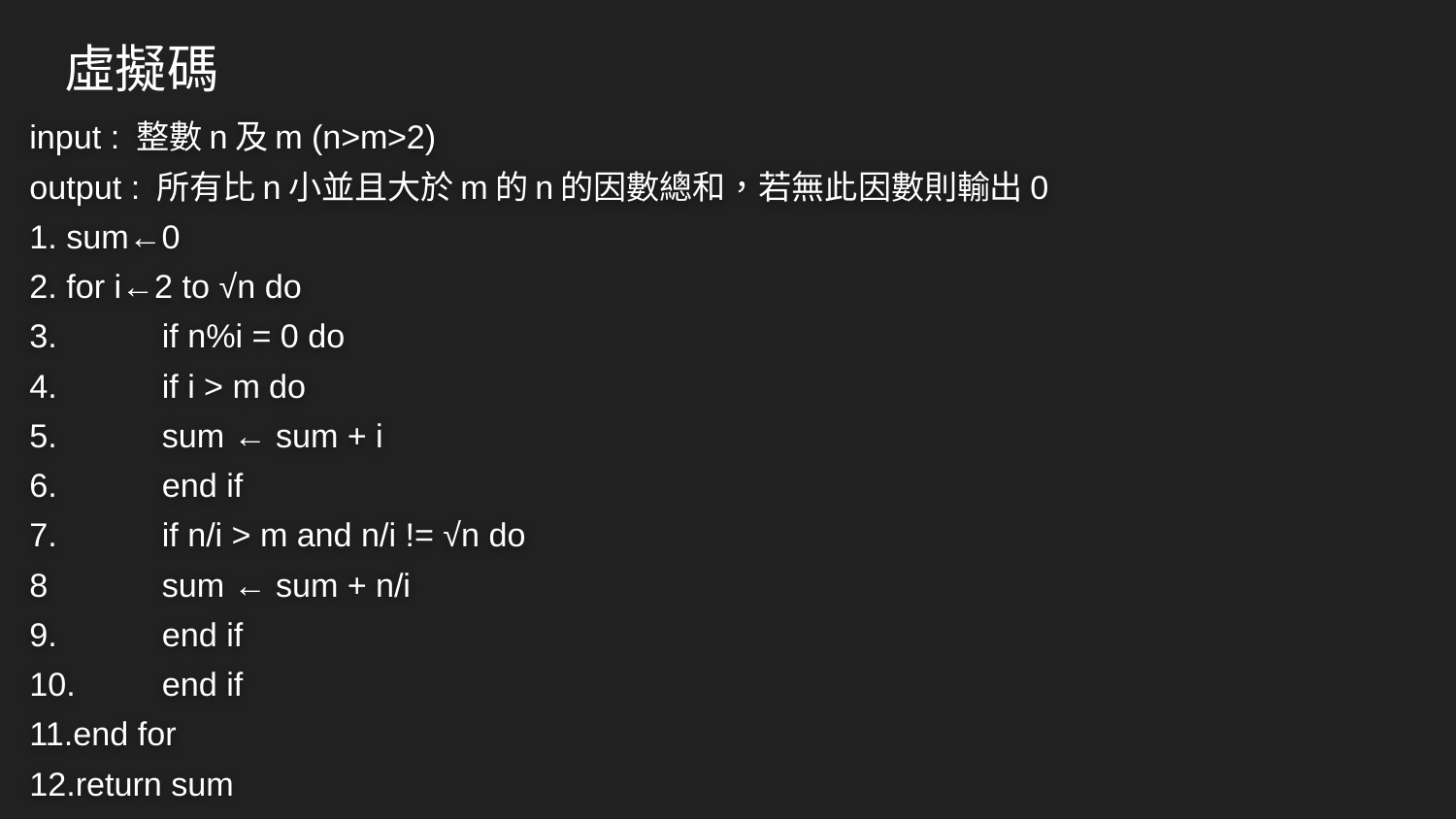

# 虛擬碼
input : 整數n及m (n>m>2)
output : 所有比n小並且大於m的n的因數總和，若無此因數則輸出0
1. sum←0
2. for i←2 to √n do
3.	if n%i = 0 do
4.		if i > m do
5.			sum ← sum + i
6.		end if
7.		if n/i > m and n/i != √n do
8			sum ← sum + n/i
9.		end if
10.	end if
11.end for
12.return sum